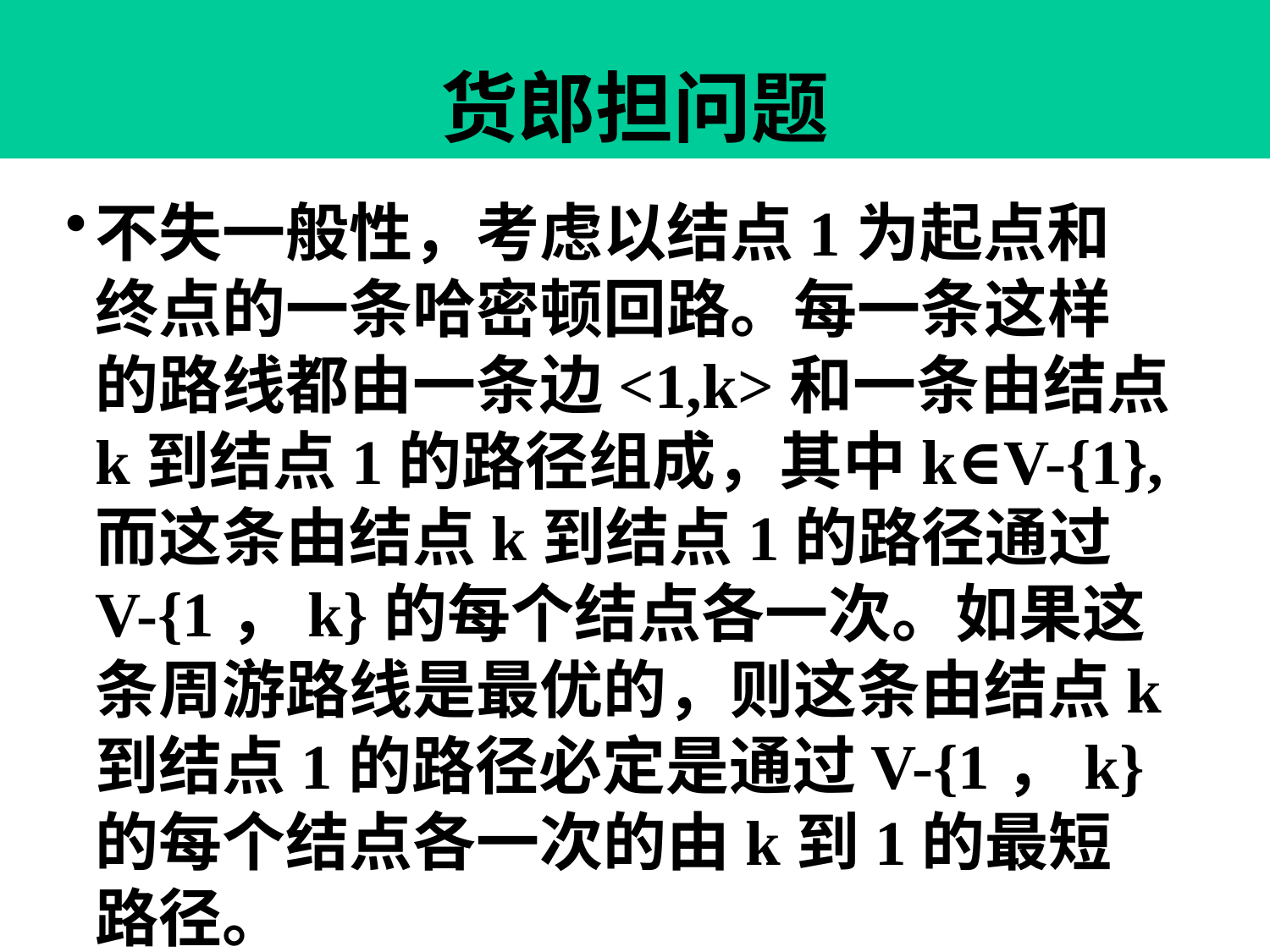

# 货郎担问题
不失一般性，考虑以结点1为起点和终点的一条哈密顿回路。每一条这样的路线都由一条边<1,k>和一条由结点k到结点1的路径组成，其中k∈V-{1},而这条由结点k到结点1的路径通过V-{1，k}的每个结点各一次。如果这条周游路线是最优的，则这条由结点k到结点1的路径必定是通过V-{1，k}的每个结点各一次的由k到1的最短路径。